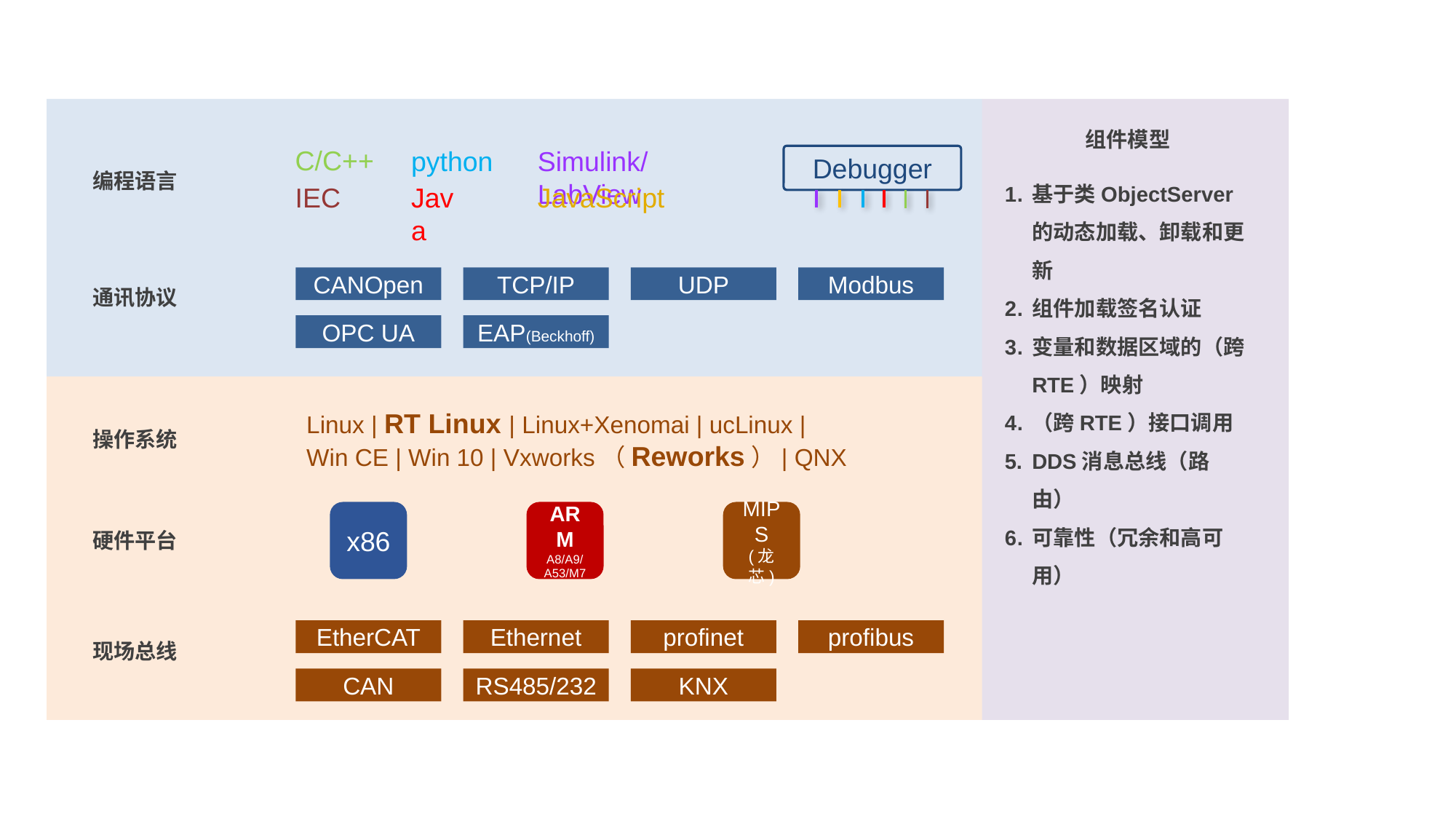

组件模型
C/C++
python
Simulink/LabView
Debugger
编程语言
基于类ObjectServer的动态加载、卸载和更新
组件加载签名认证
变量和数据区域的（跨RTE）映射
（跨RTE）接口调用
DDS消息总线（路由）
可靠性（冗余和高可用）
IEC
Java
JavaScript
CANOpen
TCP/IP
UDP
Modbus
通讯协议
OPC UA
EAP(Beckhoff)

Linux | RT Linux | Linux+Xenomai | ucLinux |
Win CE | Win 10 | Vxworks（Reworks）| QNX
操作系统
x86
ARM
A8/A9/
A53/M7
MIPS
(龙芯)
硬件平台
EtherCAT
Ethernet
profinet
profibus
现场总线
CAN
RS485/232
KNX